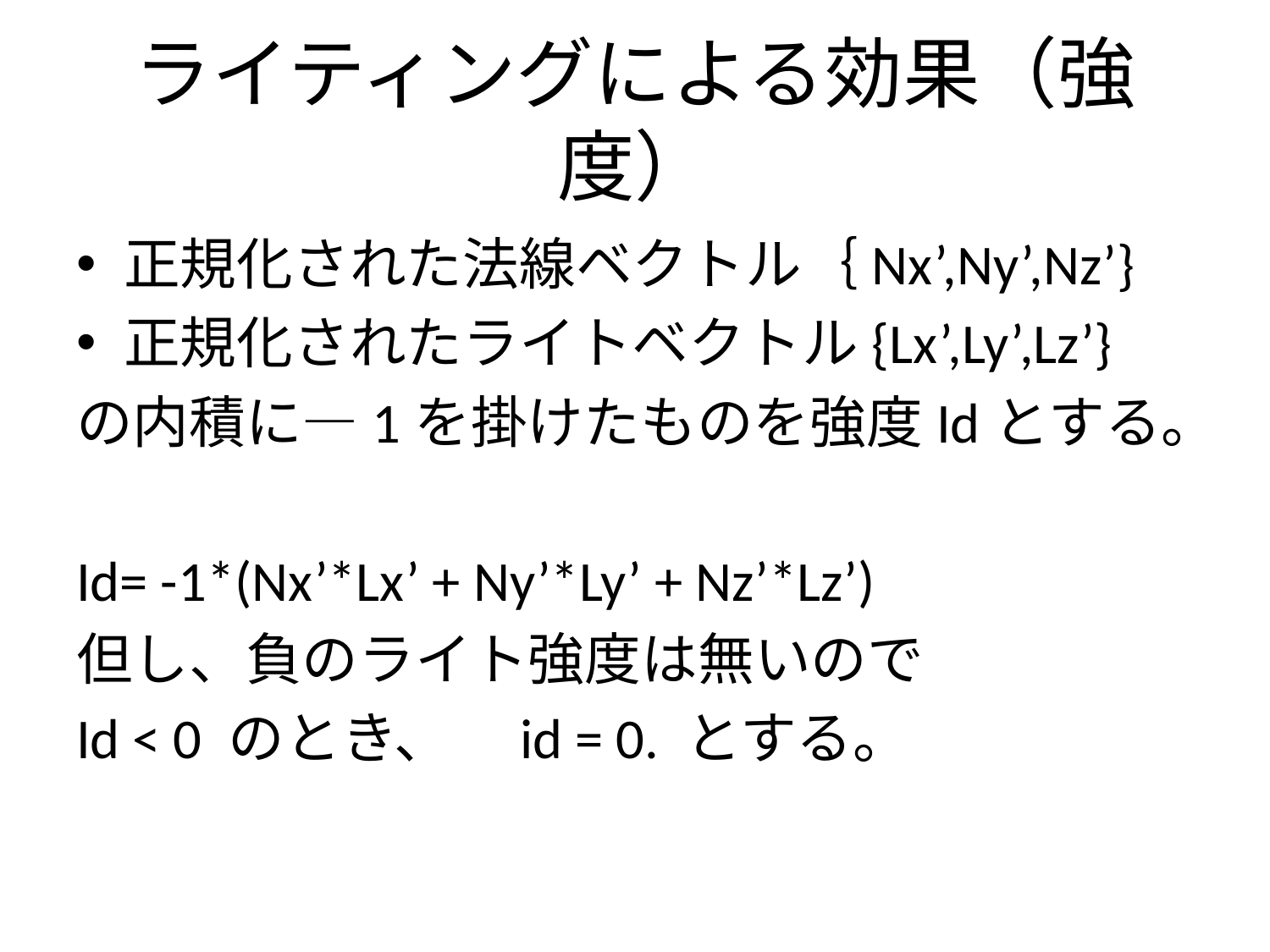

# ライティングによる効果（強度）
正規化された法線ベクトル｛Nx’,Ny’,Nz’}
正規化されたライトベクトル{Lx’,Ly’,Lz’}
の内積に―1を掛けたものを強度Idとする。

Id= -1*(Nx’*Lx’ + Ny’*Ly’ + Nz’*Lz’)
但し、負のライト強度は無いので
Id < 0 のとき、　id = 0. とする。